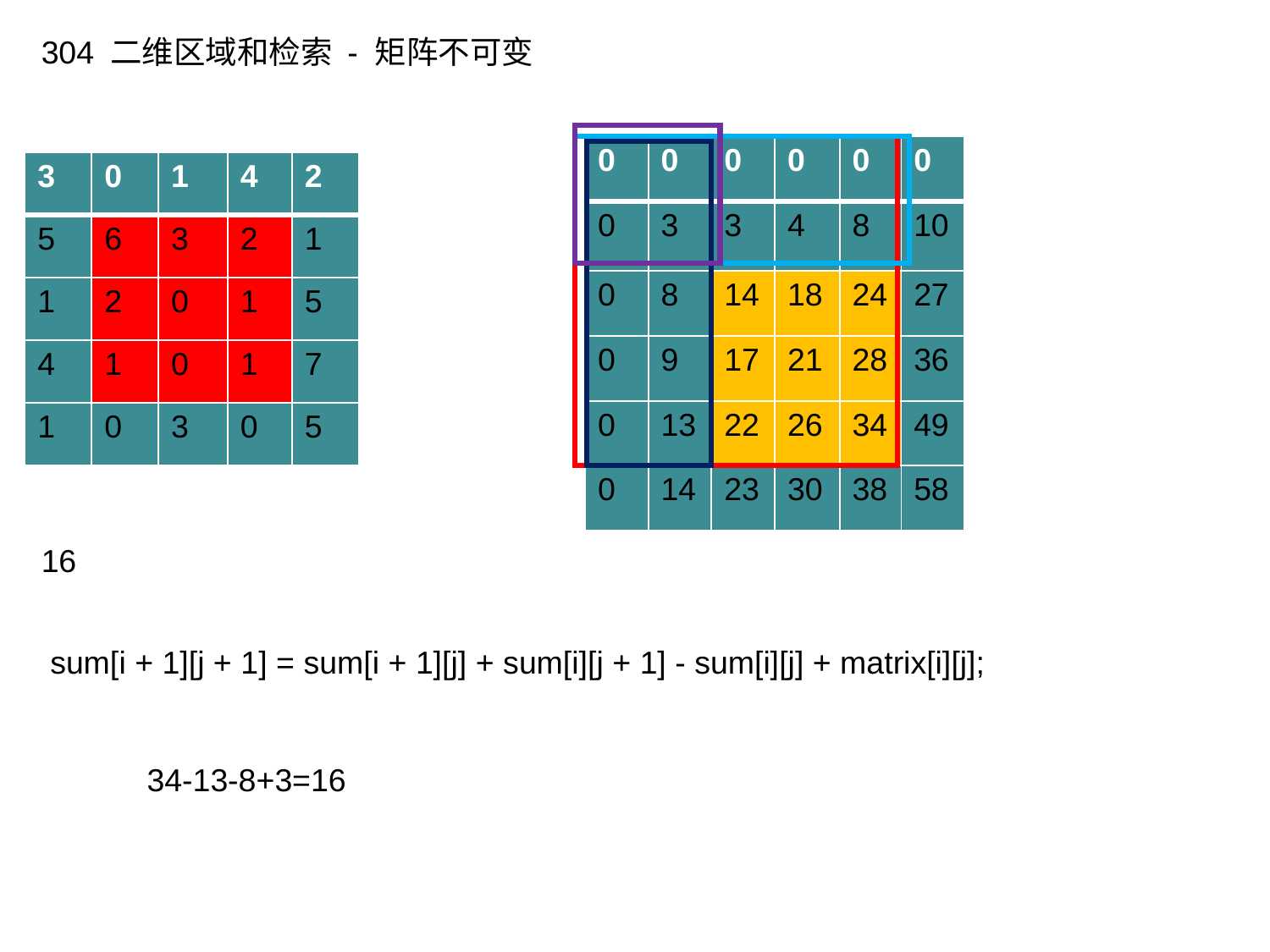

304 二维区域和检索 - 矩阵不可变

| 0 | 0 | 0 | 0 | 0 | 0 |
| --- | --- | --- | --- | --- | --- |
| 0 | 3 | 3 | 4 | 8 | 10 |
| 0 | 8 | 14 | 18 | 24 | 27 |
| 0 | 9 | 17 | 21 | 28 | 36 |
| 0 | 13 | 22 | 26 | 34 | 49 |
| 0 | 14 | 23 | 30 | 38 | 58 |

| 3 | 0 | 1 | 4 | 2 |
| --- | --- | --- | --- | --- |
| 5 | 6 | 3 | 2 | 1 |
| 1 | 2 | 0 | 1 | 5 |
| 4 | 1 | 0 | 1 | 7 |
| 1 | 0 | 3 | 0 | 5 |
16
 sum[i + 1][j + 1] = sum[i + 1][j] + sum[i][j + 1] - sum[i][j] + matrix[i][j];
34-13-8+3=16